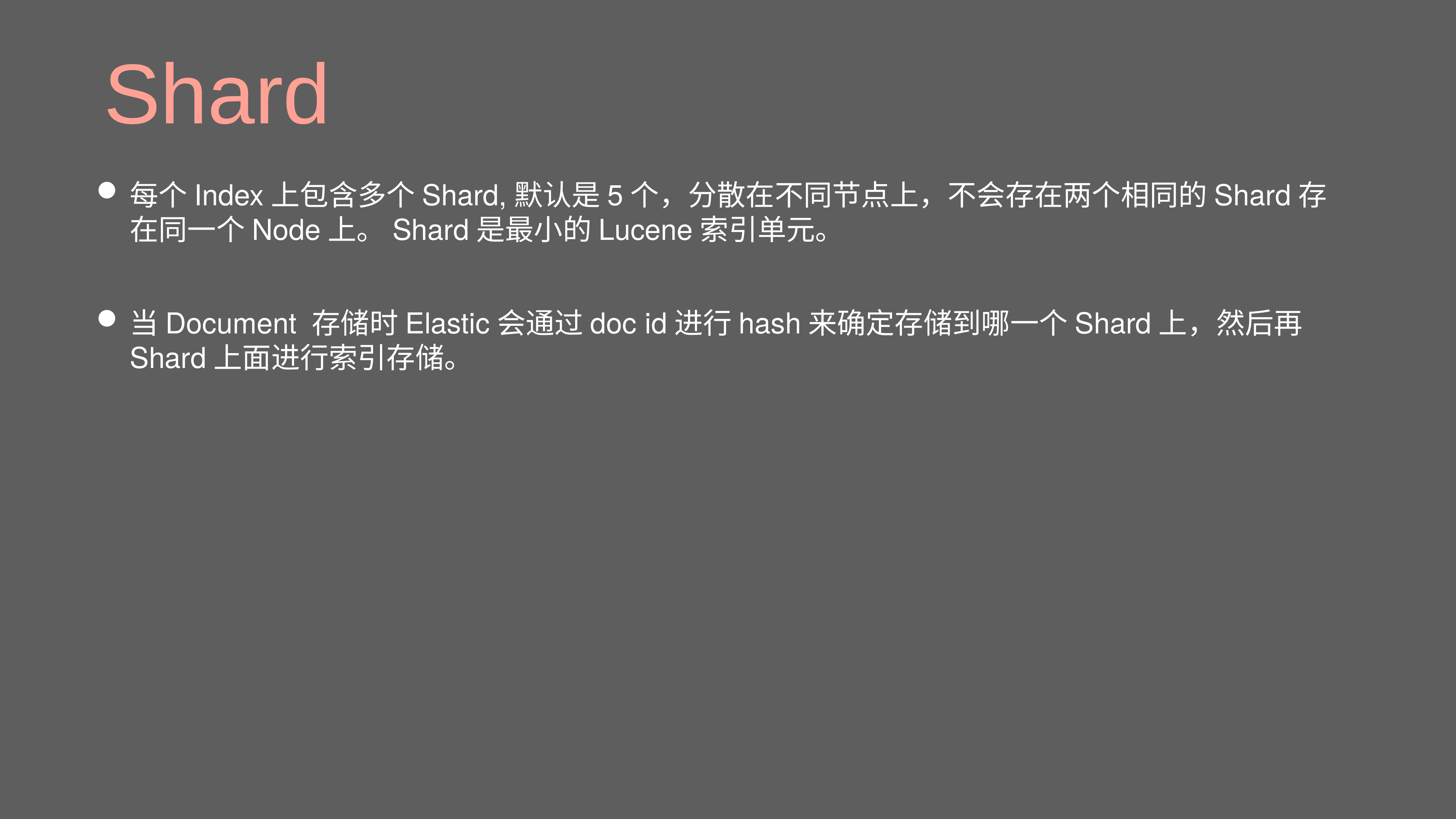

# Shard
每个Index上包含多个Shard,默认是5个，分散在不同节点上，不会存在两个相同的Shard存在同一个Node上。Shard是最小的Lucene索引单元。

当Document 存储时Elastic会通过doc id进行hash来确定存储到哪一个Shard上，然后再Shard上面进行索引存储。